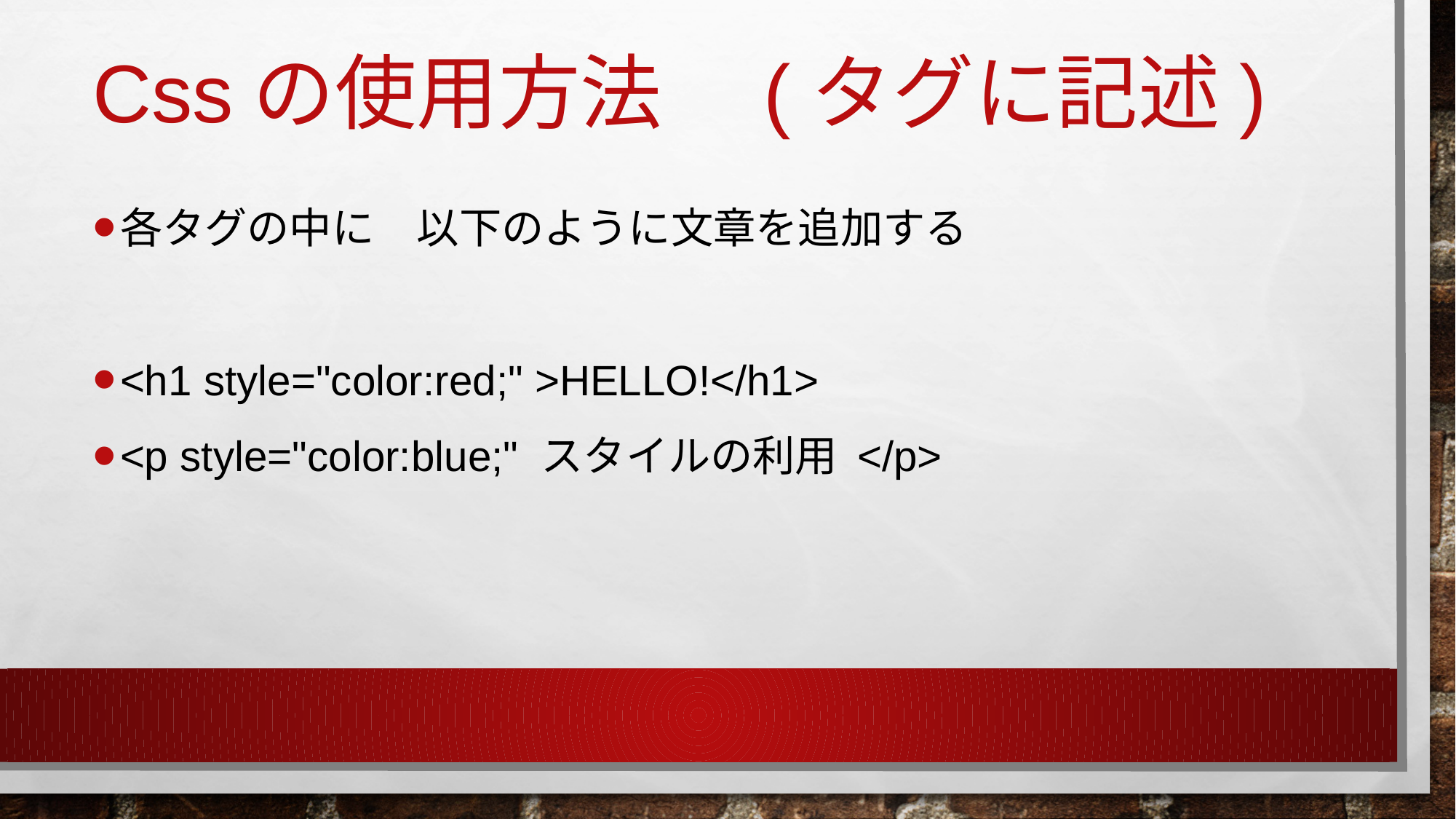

# Cssの使用方法　(タグに記述)
各タグの中に　以下のように文章を追加する

<h1 style="color:red;" >HELLO!</h1>
<p style="color:blue;" スタイルの利用 </p>